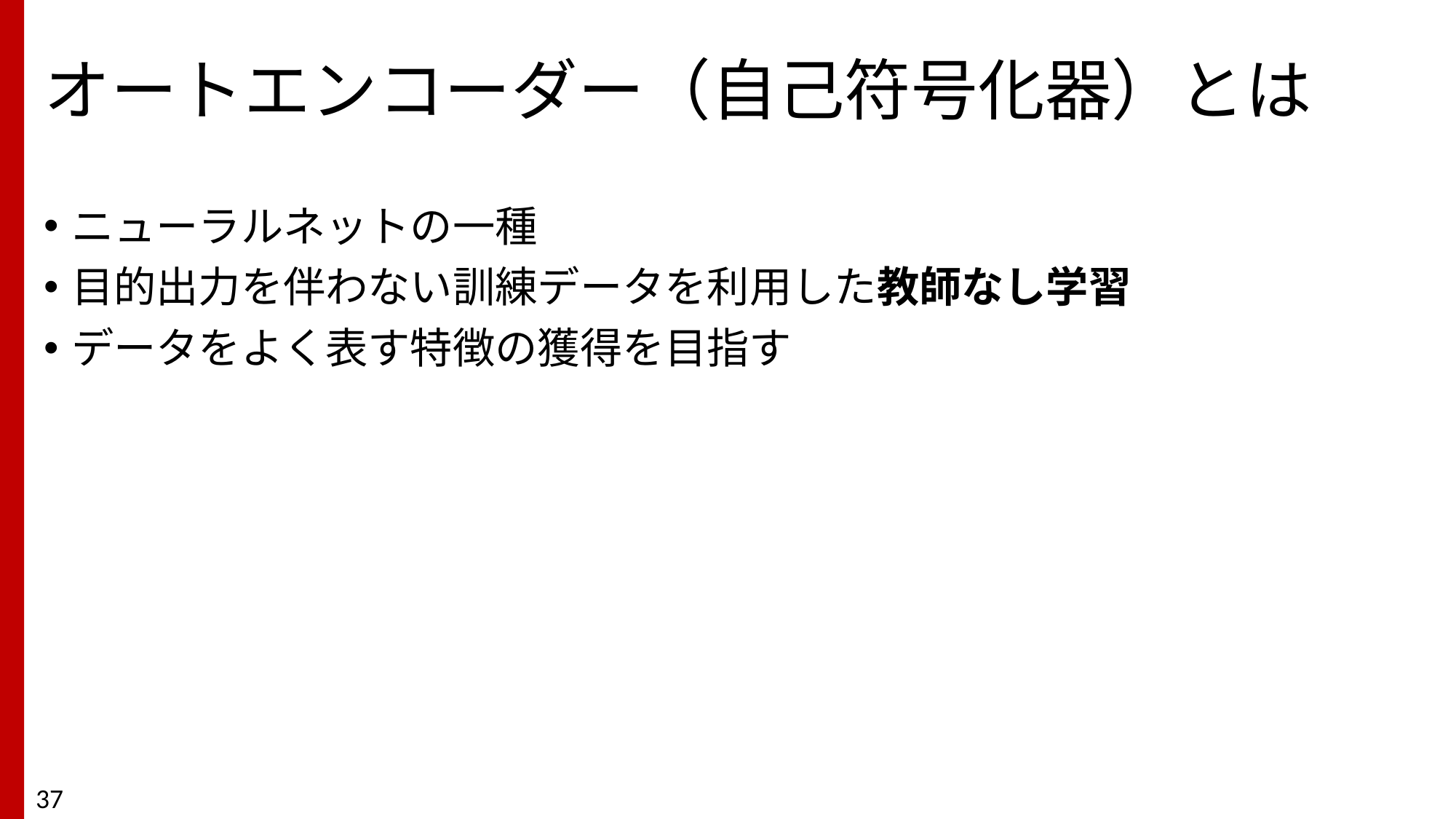

# オートエンコーダー（自己符号化器）とは
ニューラルネットの一種
目的出力を伴わない訓練データを利用した教師なし学習
データをよく表す特徴の獲得を目指す
37